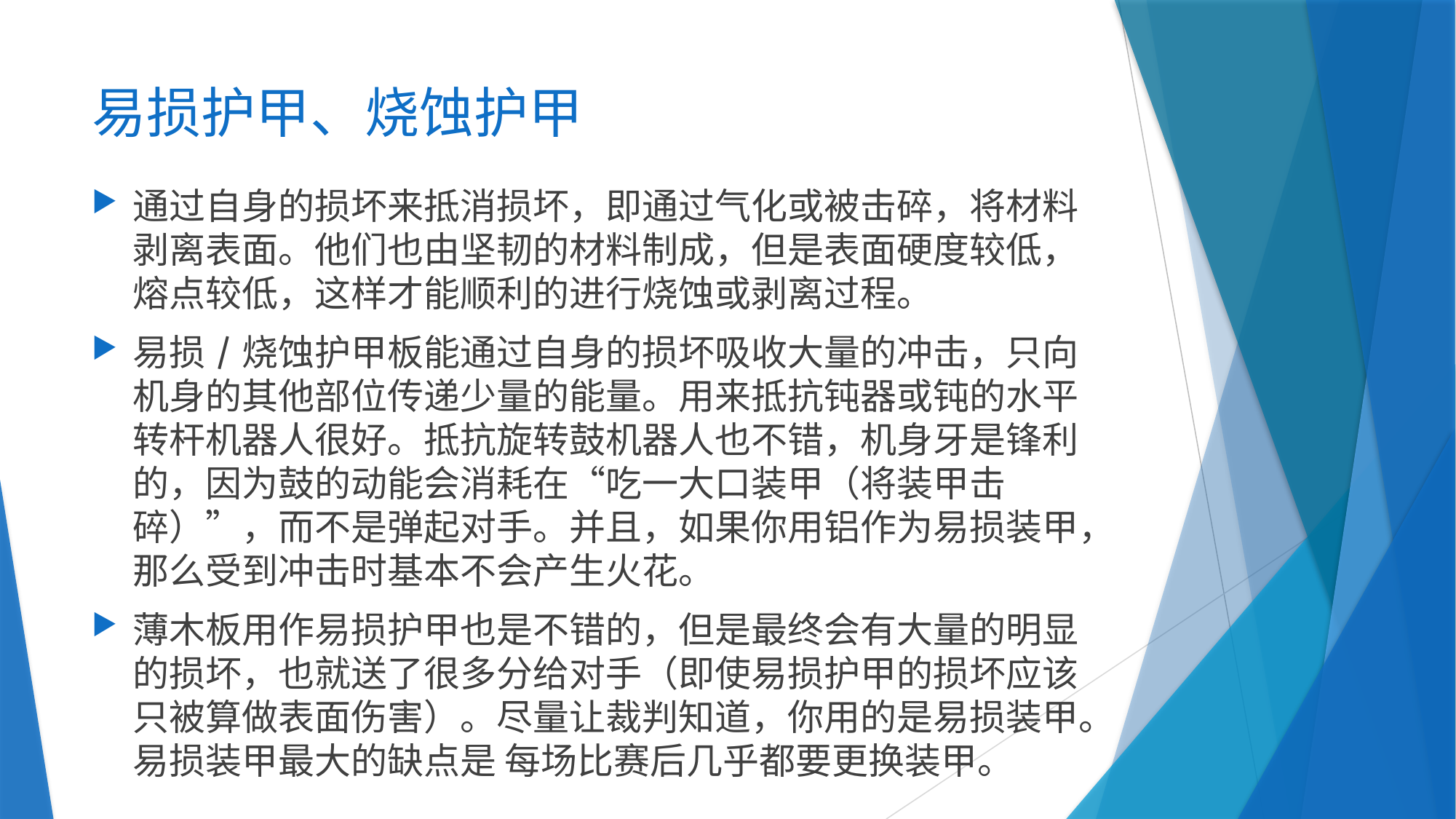

# 易损护甲、烧蚀护甲
通过自身的损坏来抵消损坏，即通过气化或被击碎，将材料剥离表面。他们也由坚韧的材料制成，但是表面硬度较低，熔点较低，这样才能顺利的进行烧蚀或剥离过程。
易损/烧蚀护甲板能通过自身的损坏吸收大量的冲击，只向机身的其他部位传递少量的能量。用来抵抗钝器或钝的水平转杆机器人很好。抵抗旋转鼓机器人也不错，机身牙是锋利的，因为鼓的动能会消耗在“吃一大口装甲（将装甲击碎）”，而不是弹起对手。并且，如果你用铝作为易损装甲，那么受到冲击时基本不会产生火花。
薄木板用作易损护甲也是不错的，但是最终会有大量的明显的损坏，也就送了很多分给对手（即使易损护甲的损坏应该只被算做表面伤害）。尽量让裁判知道，你用的是易损装甲。易损装甲最大的缺点是 每场比赛后几乎都要更换装甲。